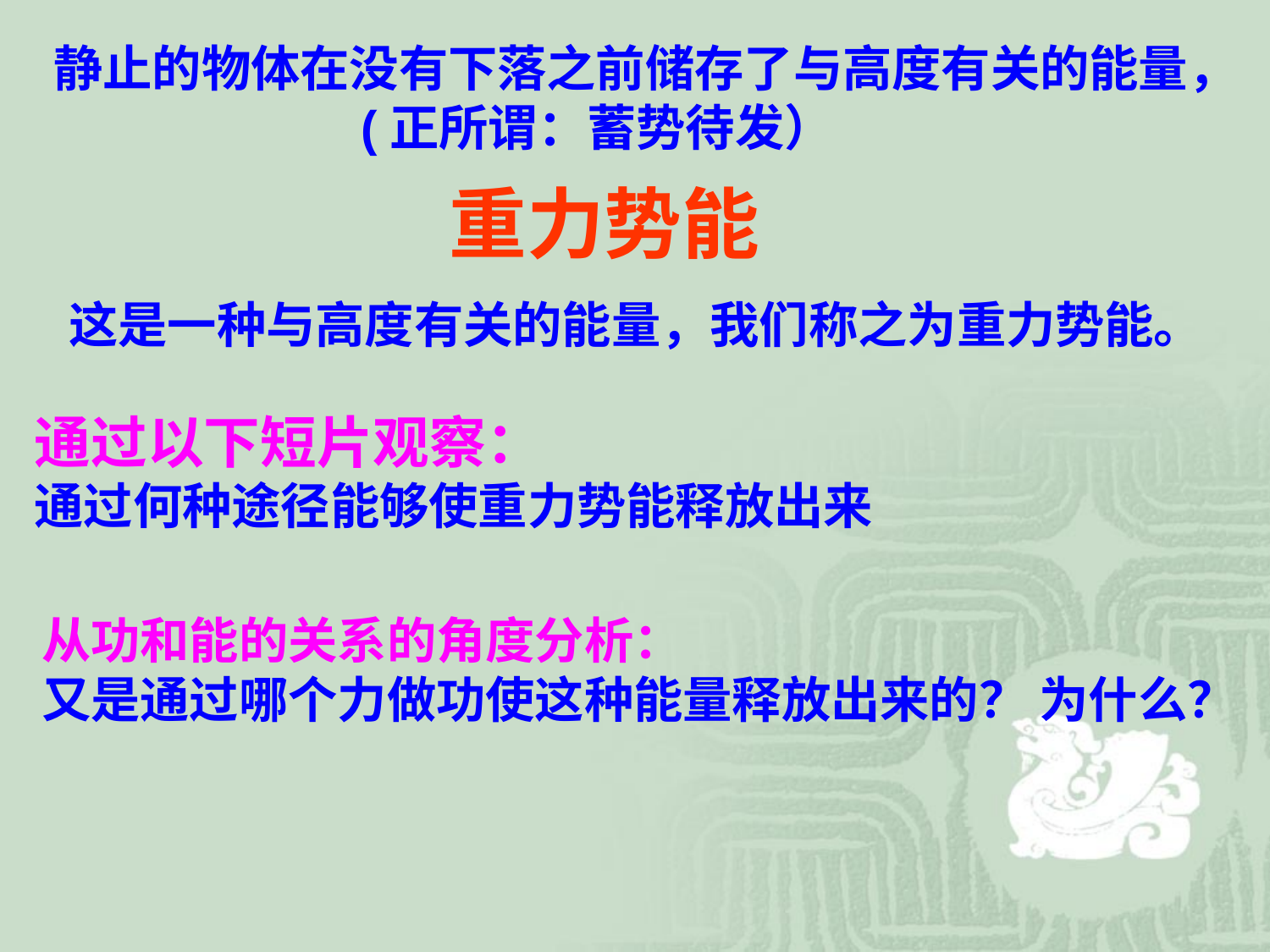

静止的物体在没有下落之前储存了与高度有关的能量，
　　　　　　(正所谓：蓄势待发）
重力势能
这是一种与高度有关的能量，我们称之为重力势能。
通过以下短片观察：
通过何种途径能够使重力势能释放出来
从功和能的关系的角度分析：
又是通过哪个力做功使这种能量释放出来的？ 为什么？